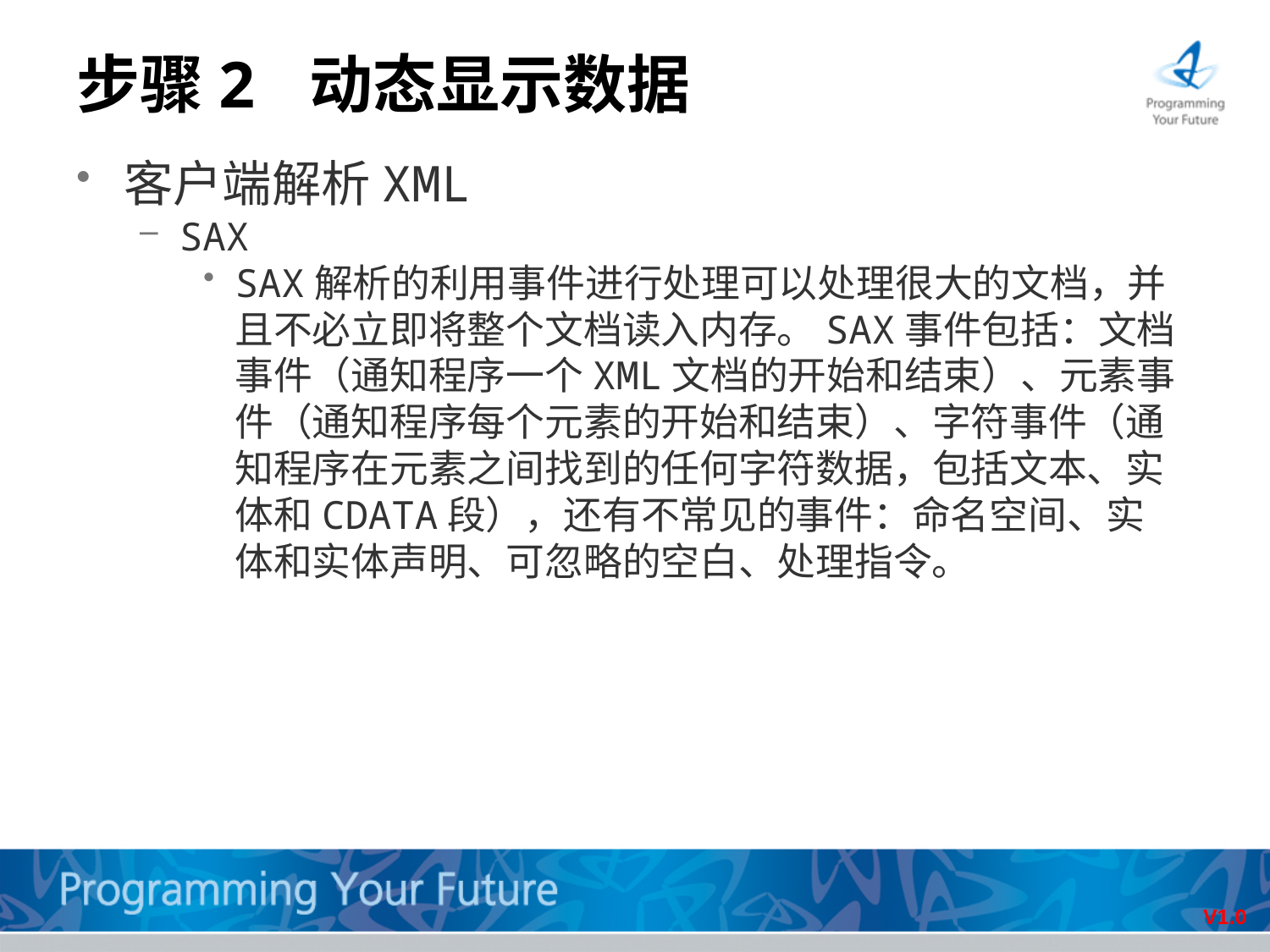

# 步骤2 动态显示数据
客户端解析XML
SAX
SAX解析的利用事件进行处理可以处理很大的文档，并且不必立即将整个文档读入内存。SAX事件包括：文档事件（通知程序一个XML文档的开始和结束）、元素事件（通知程序每个元素的开始和结束）、字符事件（通知程序在元素之间找到的任何字符数据，包括文本、实体和CDATA段），还有不常见的事件：命名空间、实体和实体声明、可忽略的空白、处理指令。